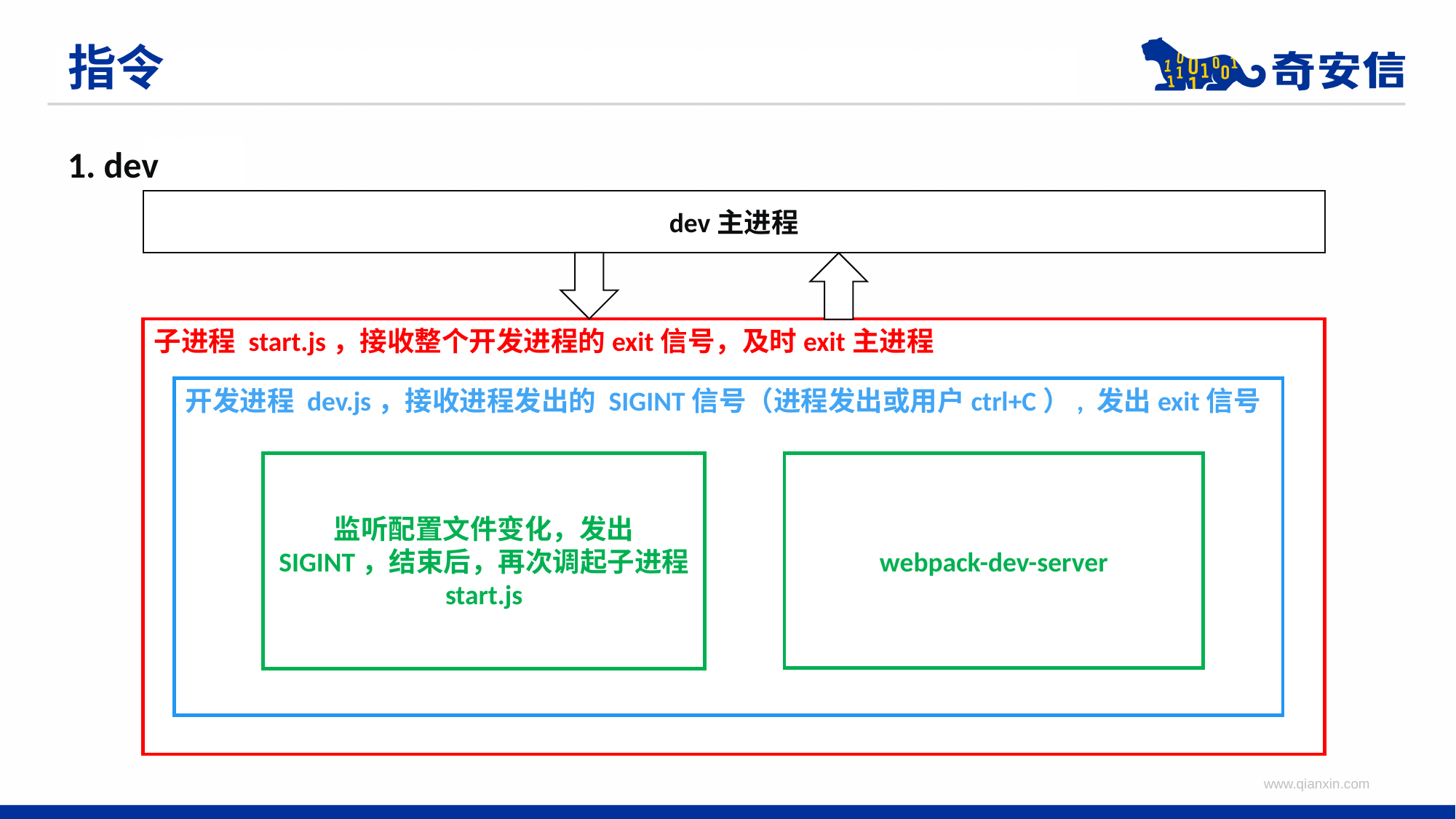

# 指令
1. dev

dev主进程

子进程 start.js，接收整个开发进程的exit信号，及时exit主进程

开发进程 dev.js，接收进程发出的 SIGINT信号（进程发出或用户ctrl+C）, 发出exit信号
监听配置文件变化，发出 SIGINT，结束后，再次调起子进程 start.js
webpack-dev-server
www.qianxin.com